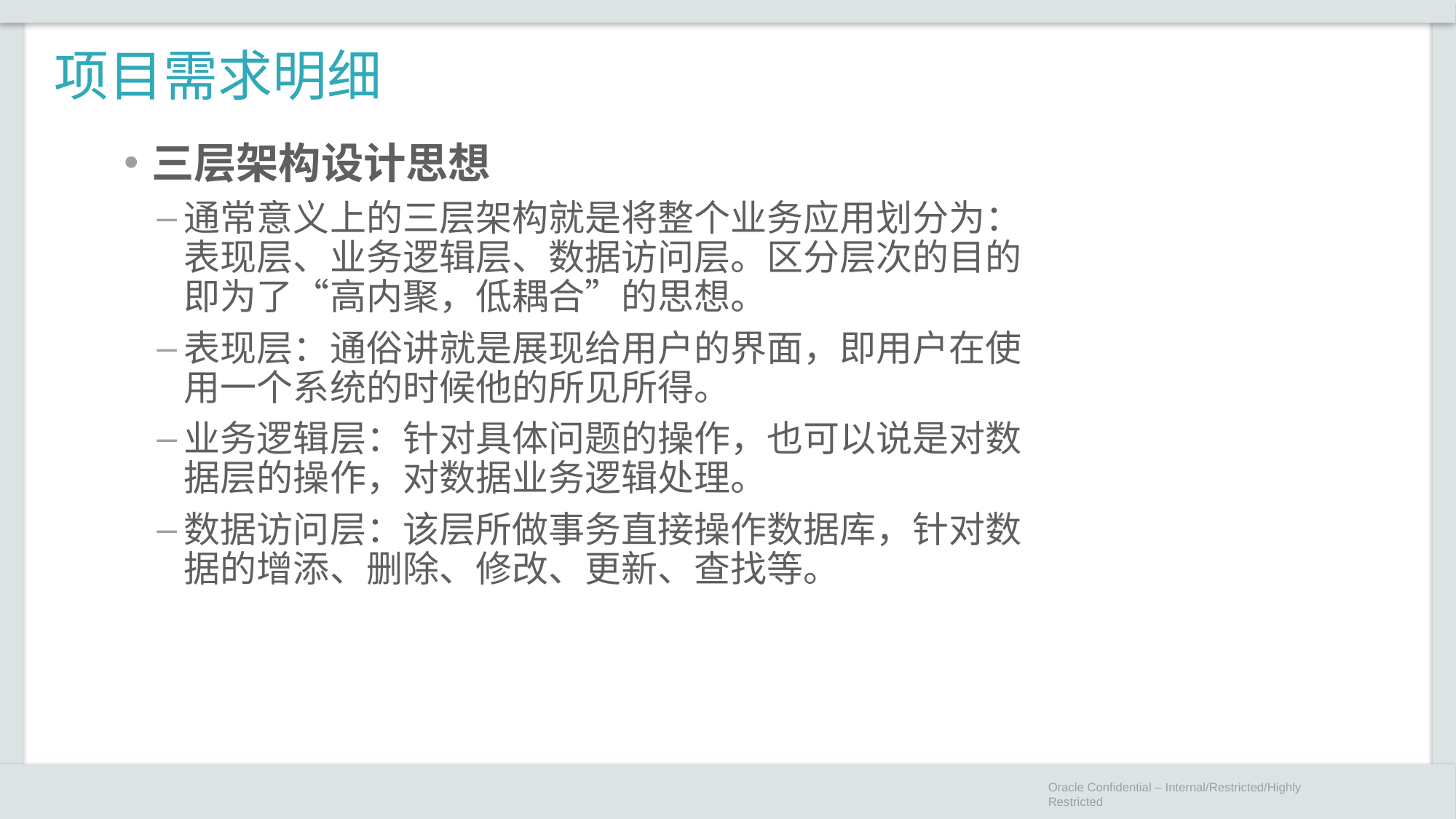

# 项目需求明细
三层架构设计思想
通常意义上的三层架构就是将整个业务应用划分为：表现层、业务逻辑层、数据访问层。区分层次的目的即为了“高内聚，低耦合”的思想。
表现层：通俗讲就是展现给用户的界面，即用户在使用一个系统的时候他的所见所得。
业务逻辑层：针对具体问题的操作，也可以说是对数据层的操作，对数据业务逻辑处理。
数据访问层：该层所做事务直接操作数据库，针对数据的增添、删除、修改、更新、查找等。

Oracle Confidential – Internal/Restricted/Highly Restricted
6